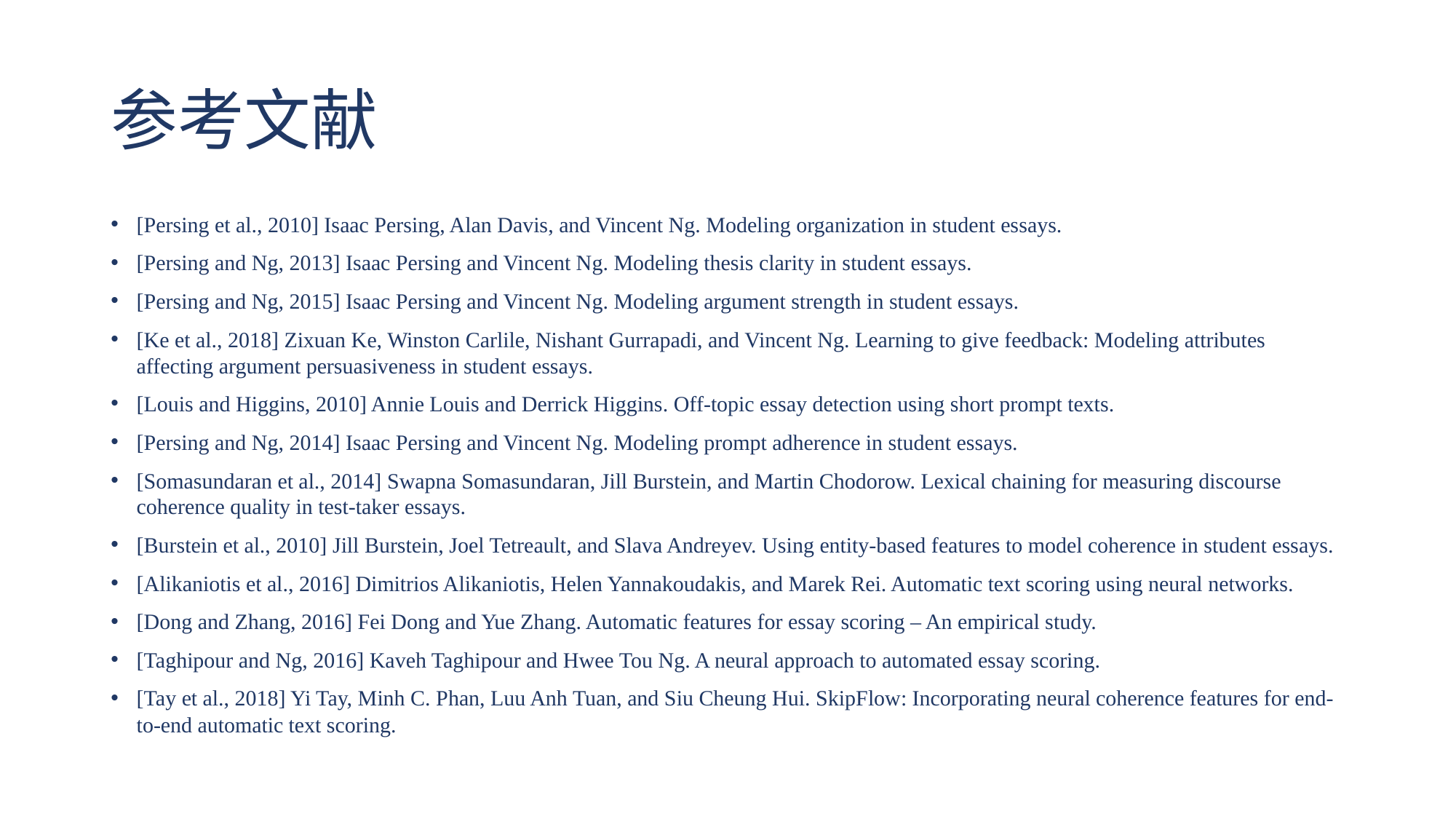

# 参考文献
[Persing et al., 2010] Isaac Persing, Alan Davis, and Vincent Ng. Modeling organization in student essays.
[Persing and Ng, 2013] Isaac Persing and Vincent Ng. Modeling thesis clarity in student essays.
[Persing and Ng, 2015] Isaac Persing and Vincent Ng. Modeling argument strength in student essays.
[Ke et al., 2018] Zixuan Ke, Winston Carlile, Nishant Gurrapadi, and Vincent Ng. Learning to give feedback: Modeling attributes affecting argument persuasiveness in student essays.
[Louis and Higgins, 2010] Annie Louis and Derrick Higgins. Off-topic essay detection using short prompt texts.
[Persing and Ng, 2014] Isaac Persing and Vincent Ng. Modeling prompt adherence in student essays.
[Somasundaran et al., 2014] Swapna Somasundaran, Jill Burstein, and Martin Chodorow. Lexical chaining for measuring discourse coherence quality in test-taker essays.
[Burstein et al., 2010] Jill Burstein, Joel Tetreault, and Slava Andreyev. Using entity-based features to model coherence in student essays.
[Alikaniotis et al., 2016] Dimitrios Alikaniotis, Helen Yannakoudakis, and Marek Rei. Automatic text scoring using neural networks.
[Dong and Zhang, 2016] Fei Dong and Yue Zhang. Automatic features for essay scoring – An empirical study.
[Taghipour and Ng, 2016] Kaveh Taghipour and Hwee Tou Ng. A neural approach to automated essay scoring.
[Tay et al., 2018] Yi Tay, Minh C. Phan, Luu Anh Tuan, and Siu Cheung Hui. SkipFlow: Incorporating neural coherence features for end-to-end automatic text scoring.